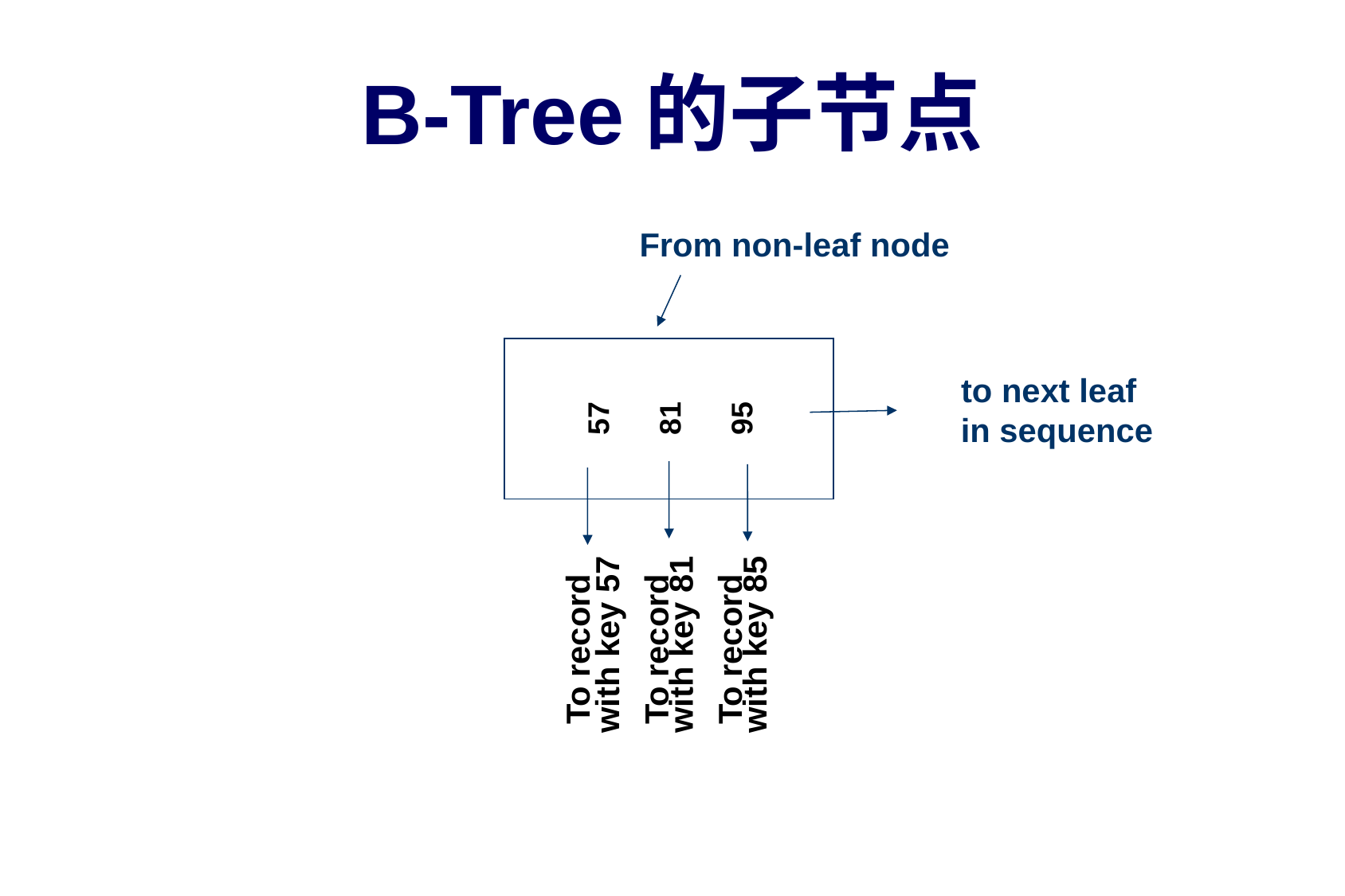

# B-Tree的子节点
					From non-leaf node

							         to next leaf
						         in sequence
57

81

95

To record
with key 57

To record
with key 81

To record
with key 85